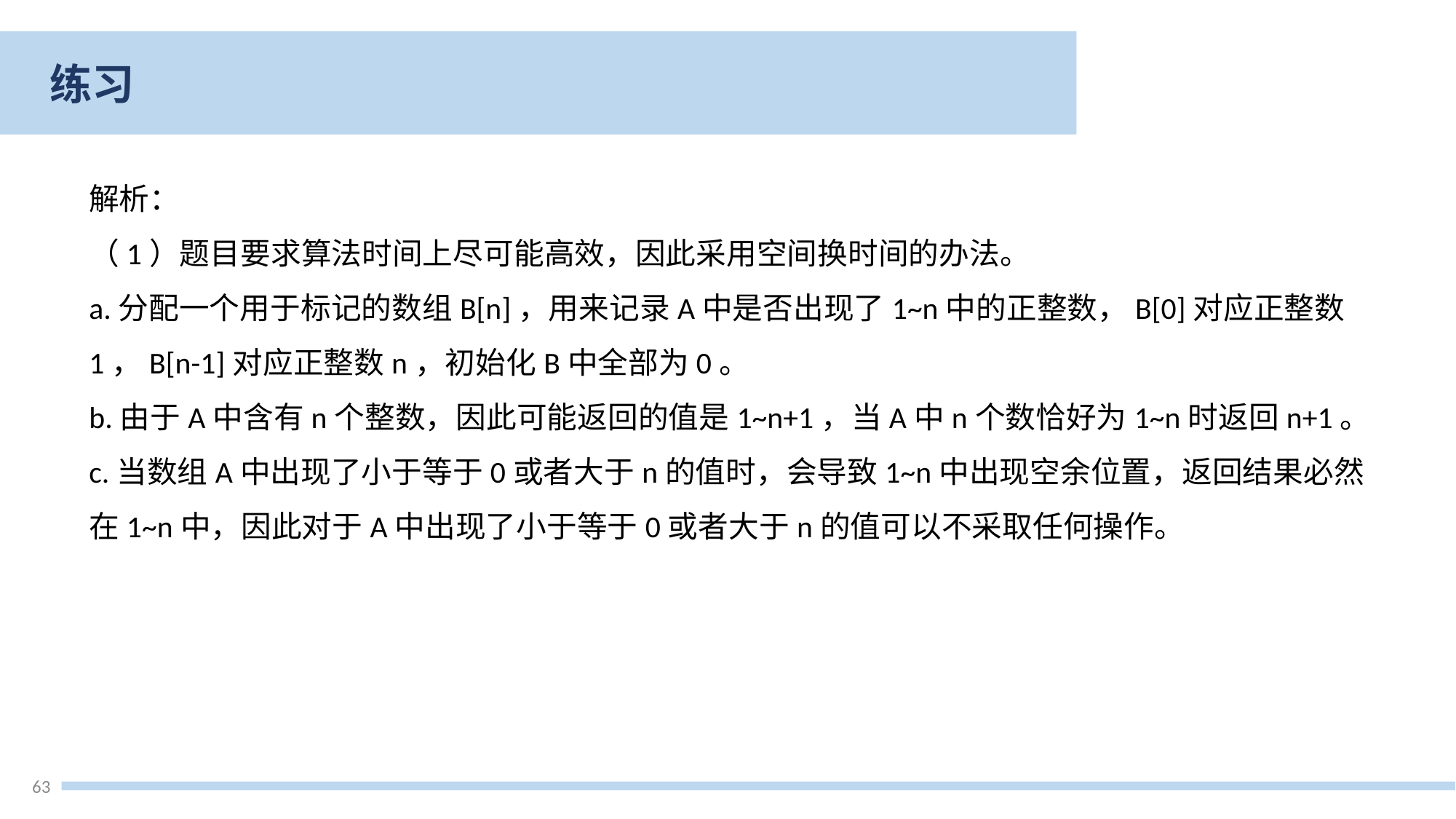

练习
解析：
（1）题目要求算法时间上尽可能高效，因此采用空间换时间的办法。
a.分配一个用于标记的数组B[n]，用来记录A中是否出现了1~n中的正整数，B[0]对应正整数1，B[n-1]对应正整数n，初始化B中全部为0。
b.由于A中含有n个整数，因此可能返回的值是1~n+1，当A中n个数恰好为1~n时返回n+1。
c.当数组A中出现了小于等于0或者大于n的值时，会导致1~n中出现空余位置，返回结果必然在1~n中，因此对于A中出现了小于等于0或者大于n的值可以不采取任何操作。
63